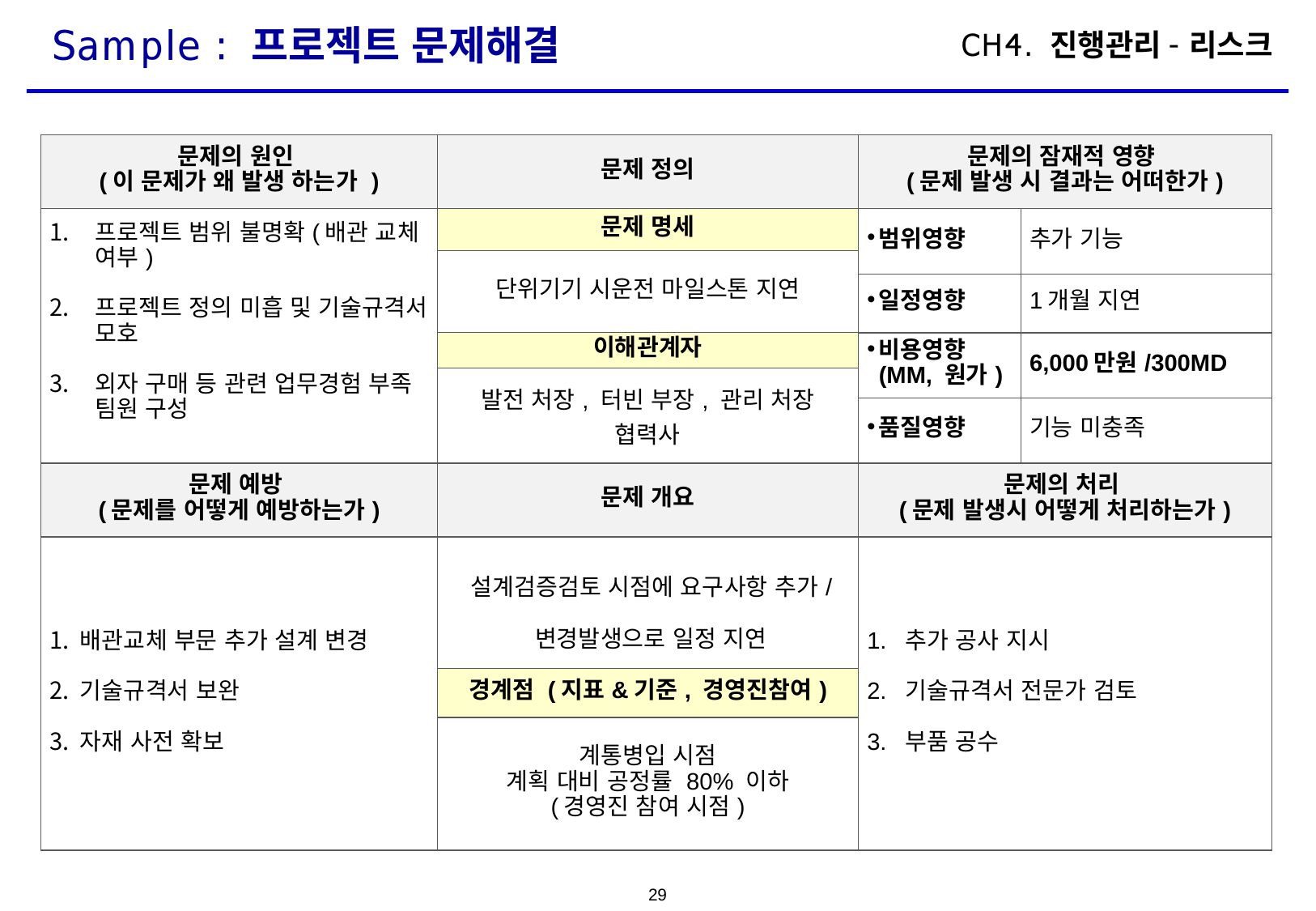

# Sample : 프로젝트 문제해결
CH4. 진행관리-리스크
| 문제의 원인 (이 문제가 왜 발생 하는가 ) | 문제 정의 | 문제의 잠재적 영향 (문제 발생 시 결과는 어떠한가) |  |
| --- | --- | --- | --- |
| 프로젝트 범위 불명확(배관 교체 여부) 프로젝트 정의 미흡 및 기술규격서 모호 외자 구매 등 관련 업무경험 부족 팀원 구성 | 문제 명세 | 범위영향 | 추가 기능 |
|  | 단위기기 시운전 마일스톤 지연 |  |  |
|  |  | 일정영향 | 1개월 지연 |
|  | 이해관계자 |  |  |
|  |  | 비용영향 (MM, 원가) | 6,000만원/300MD |
|  | 발전 처장, 터빈 부장, 관리 처장 협력사 |  |  |
|  |  | 품질영향 | 기능 미충족 |
| 문제 예방 (문제를 어떻게 예방하는가) | 문제 개요 | 문제의 처리 (문제 발생시 어떻게 처리하는가) |  |
| 배관교체 부문 추가 설계 변경 기술규격서 보완 자재 사전 확보 | 설계검증검토 시점에 요구사항 추가/변경발생으로 일정 지연 | 1. 추가 공사 지시 2. 기술규격서 전문가 검토 3. 부품 공수 |  |
|  | 경계점 (지표&기준, 경영진참여) |  |  |
|  | 계통병입 시점 계획 대비 공정률 80% 이하 (경영진 참여 시점) |  |  |